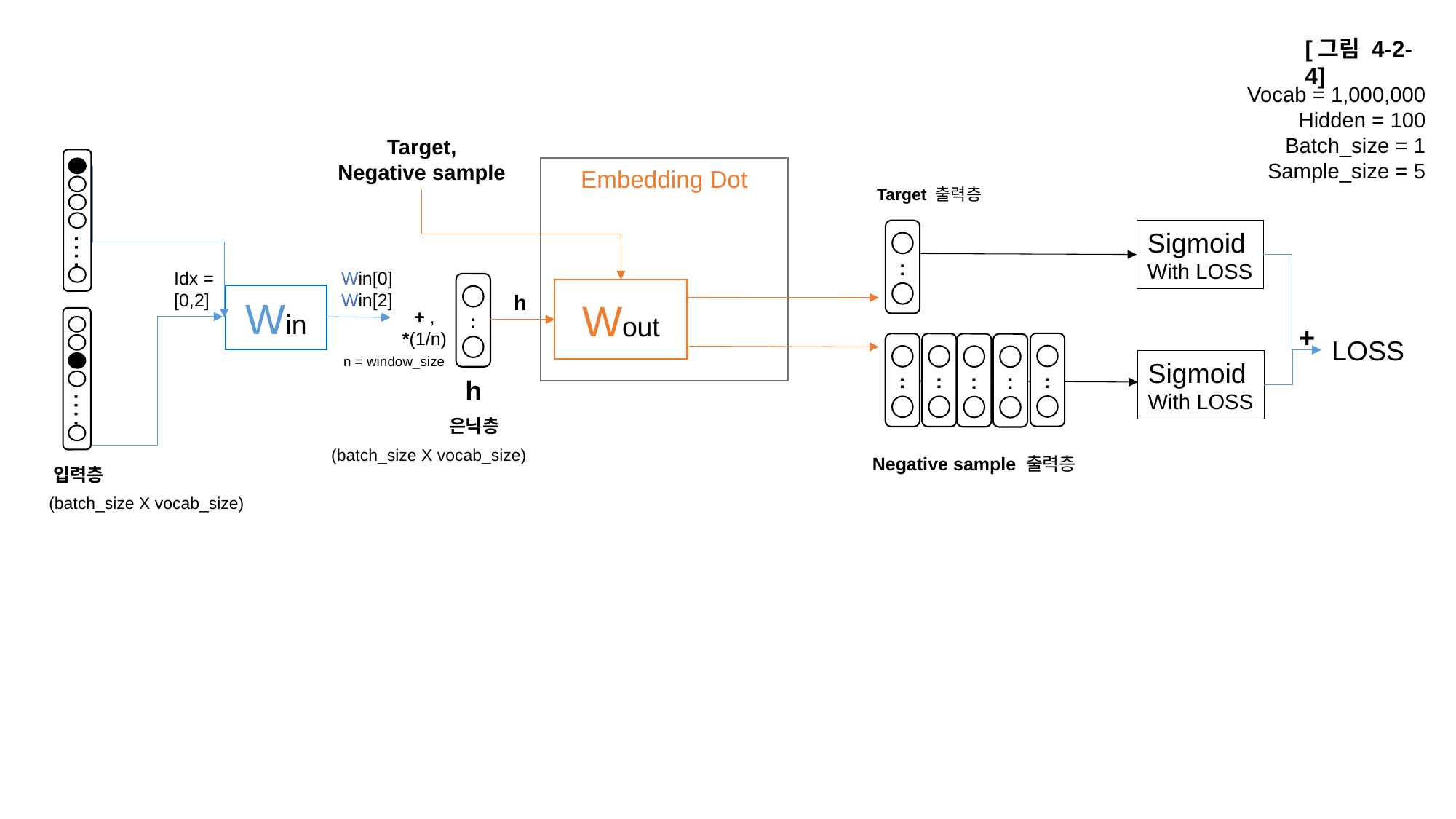

[그림 4-2-4]
Vocab = 1,000,000
Hidden = 100
Batch_size = 1
Sample_size = 5
Target,
Negative sample

….

Embedding Dot

Target 출력층
Sigmoid
With LOSS

..
Idx =
[0,2]
Win[0]
Win[2]

..
Wout
h
Win
+ ,
*(1/n)

….
+
LOSS

..

..

..

..

..
n = window_size
Sigmoid
With LOSS
h
은닉층
(batch_size X vocab_size)
Negative sample 출력층
입력층
(batch_size X vocab_size)